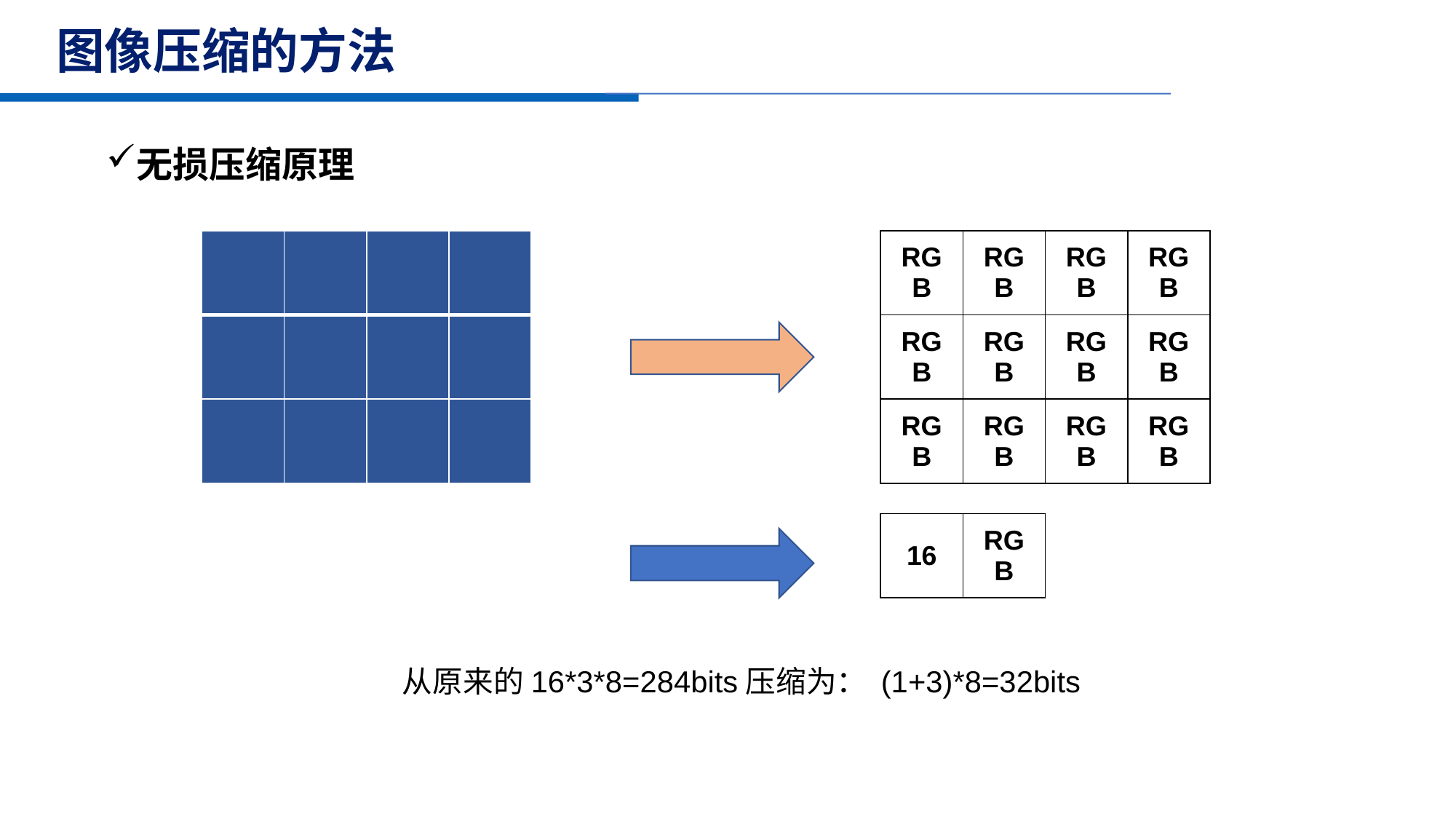

# 图像压缩的方法
无损压缩原理
| RGB | RGB | RGB | RGB |
| --- | --- | --- | --- |
| RGB | RGB | RGB | RGB |
| RGB | RGB | RGB | RGB |
|  |  |  |  |
| --- | --- | --- | --- |
|  |  |  |  |
|  |  |  |  |

| 16 | RGB |
| --- | --- |

从原来的16*3*8=284bits压缩为： (1+3)*8=32bits